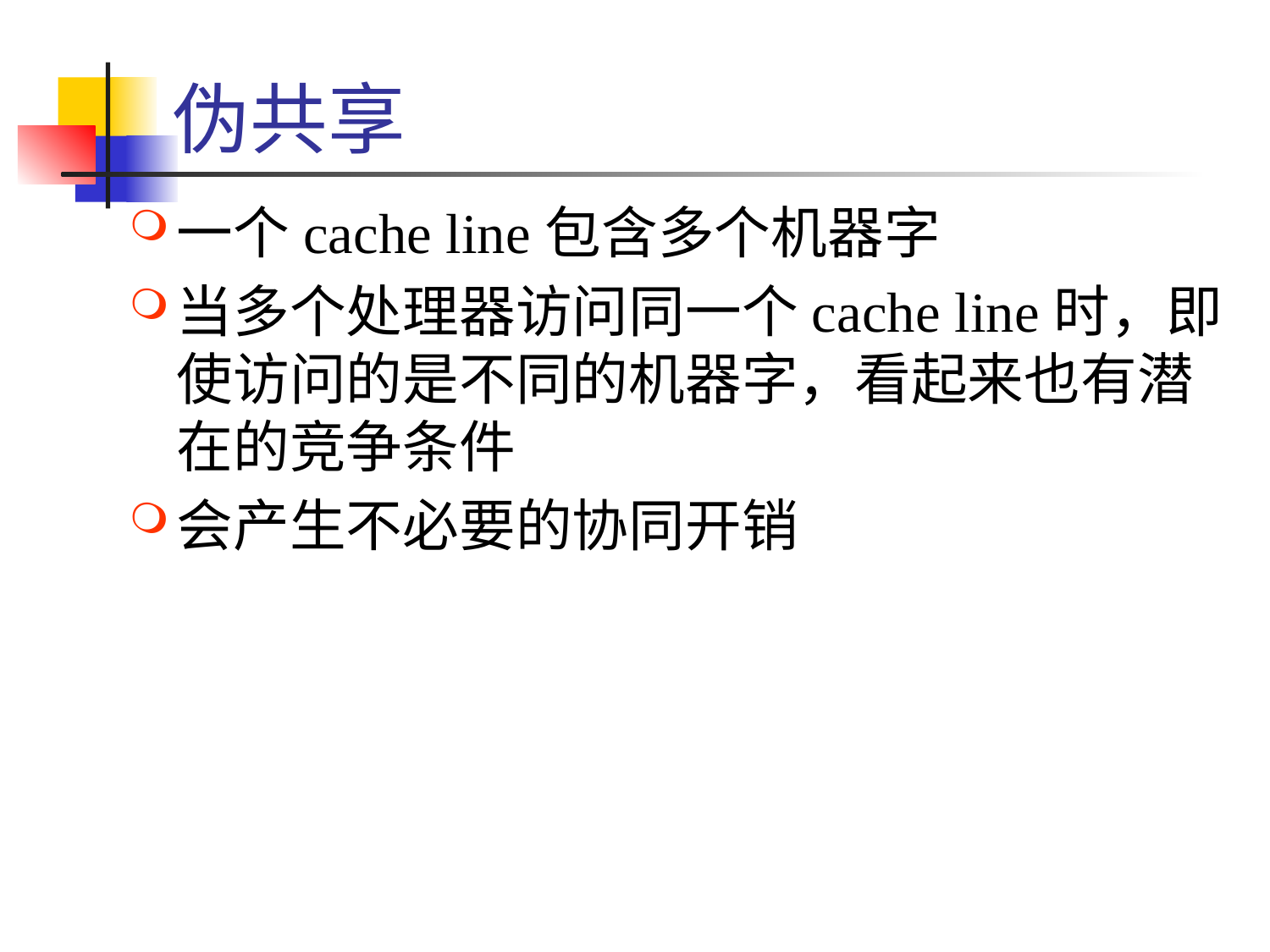

# 伪共享
一个cache line包含多个机器字
当多个处理器访问同一个cache line时，即使访问的是不同的机器字，看起来也有潜在的竞争条件
会产生不必要的协同开销